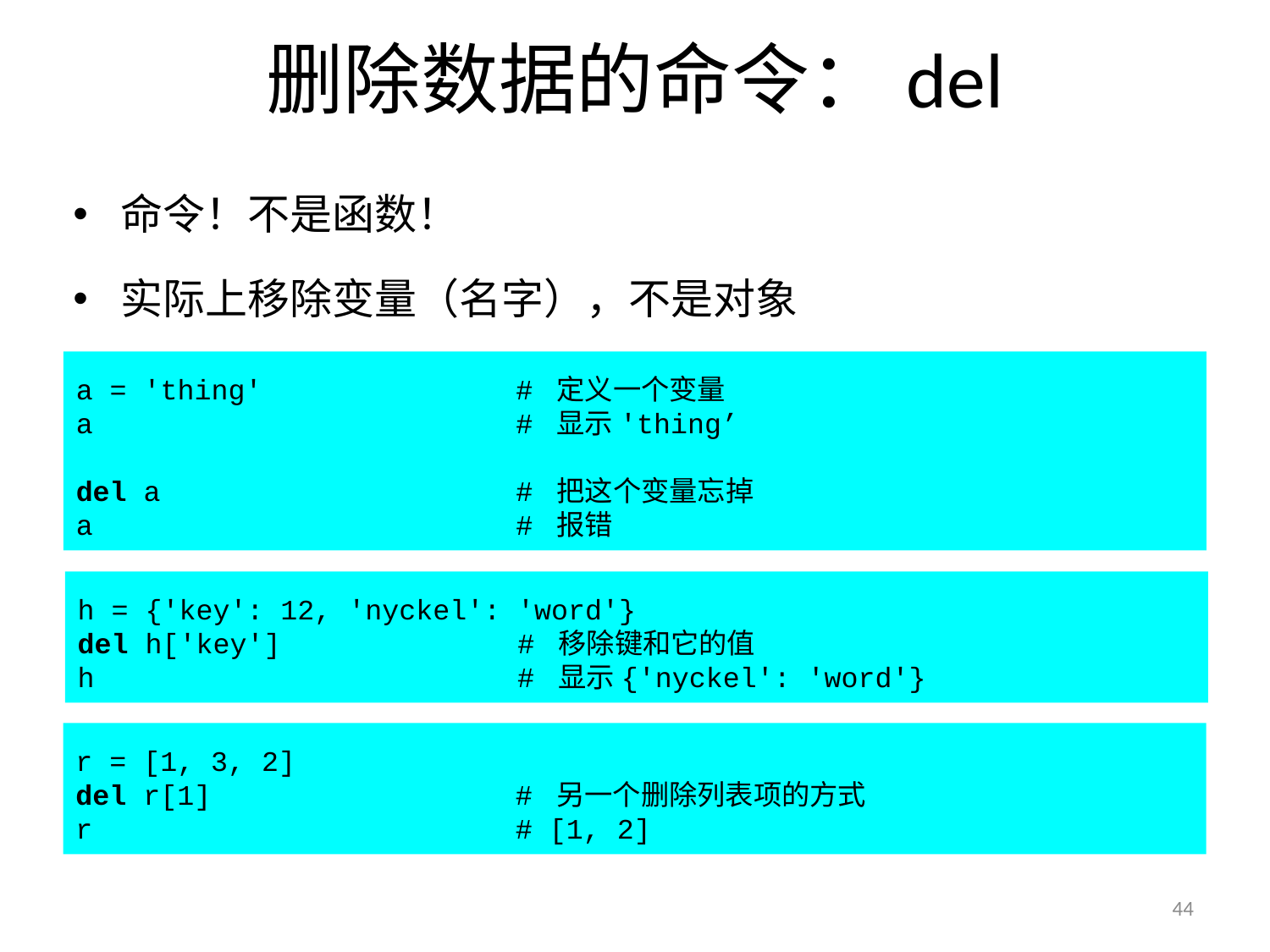

# 删除数据的命令：del
命令！不是函数！
实际上移除变量（名字），不是对象
a = 'thing'               # 定义一个变量
a                         # 显示'thing’

del a                     # 把这个变量忘掉
a                         # 报错
h = {'key': 12, 'nyckel': 'word'}
del h['key']              # 移除键和它的值
h                         # 显示{'nyckel': 'word'}
r = [1, 3, 2]
del r[1]                  # 另一个删除列表项的方式
r                         # [1, 2]
44